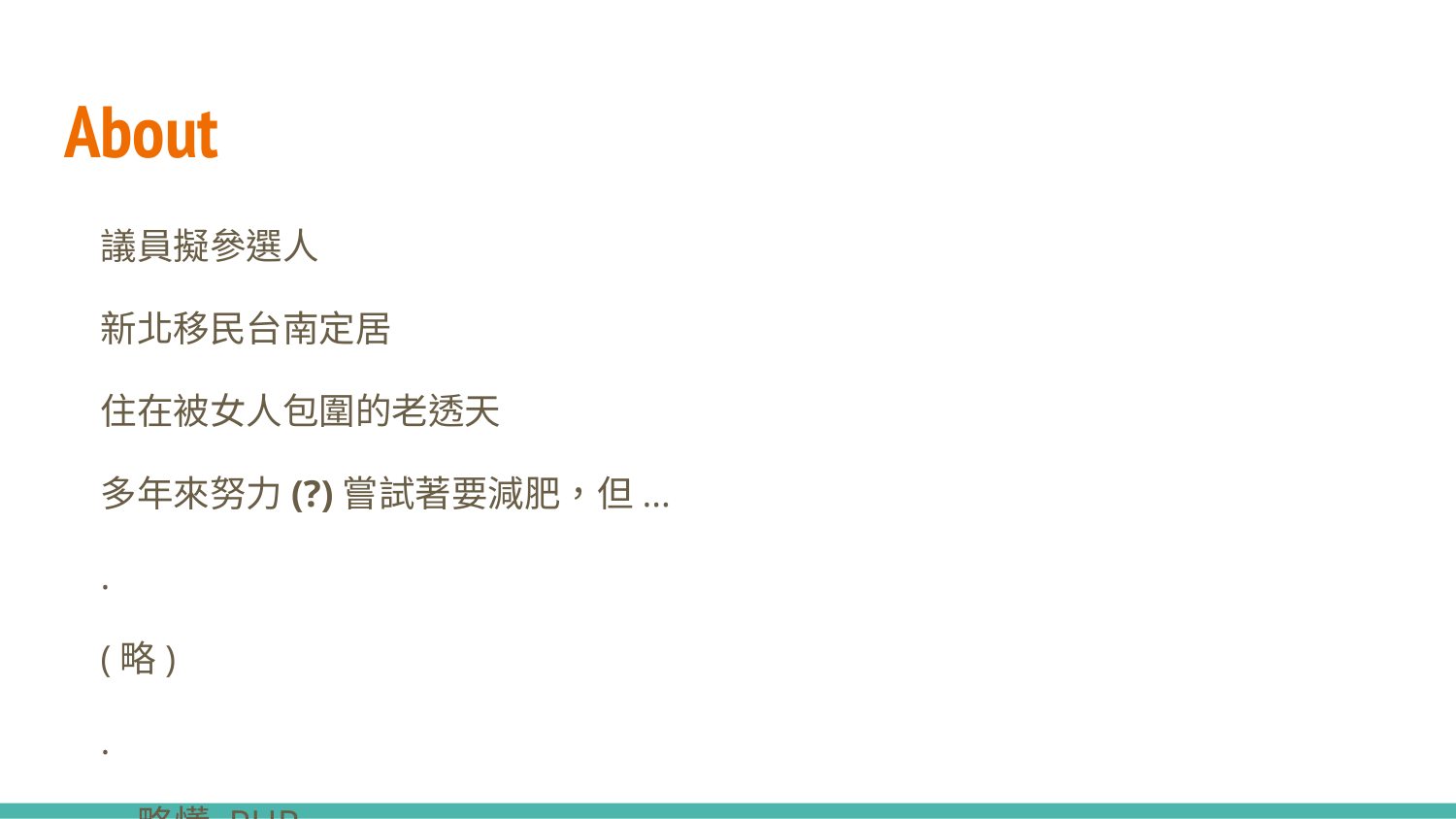

# About
議員擬參選人
新北移民台南定居
住在被女人包圍的老透天
多年來努力(?)嘗試著要減肥，但...
.
(略)
.
...略懂 PHP